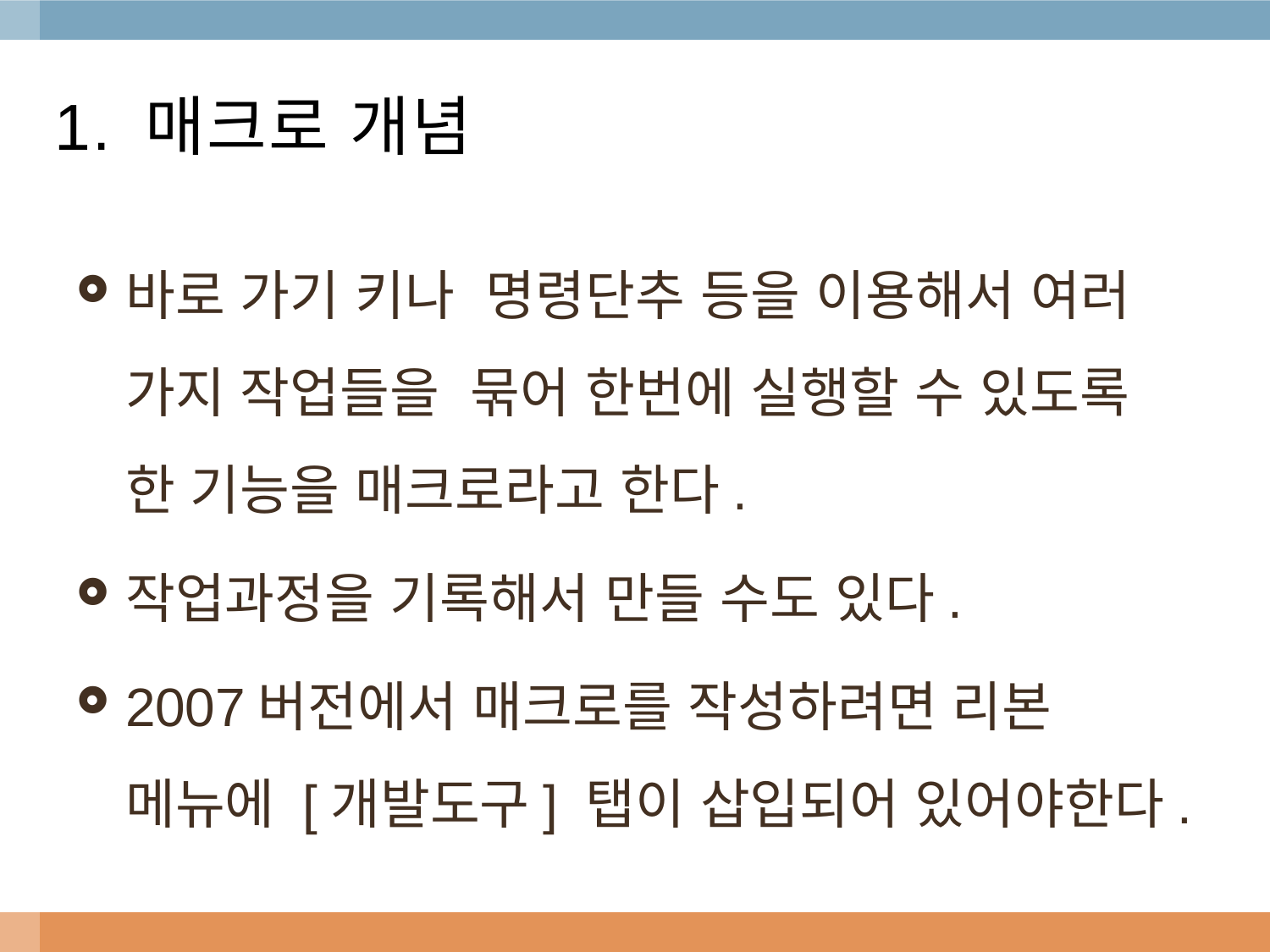

# 1. 매크로 개념
바로 가기 키나  명령단추 등을 이용해서 여러 가지 작업들을  묶어 한번에 실행할 수 있도록 한 기능을 매크로라고 한다.
작업과정을 기록해서 만들 수도 있다.
2007버전에서 매크로를 작성하려면 리본 메뉴에 [개발도구] 탭이 삽입되어 있어야한다.